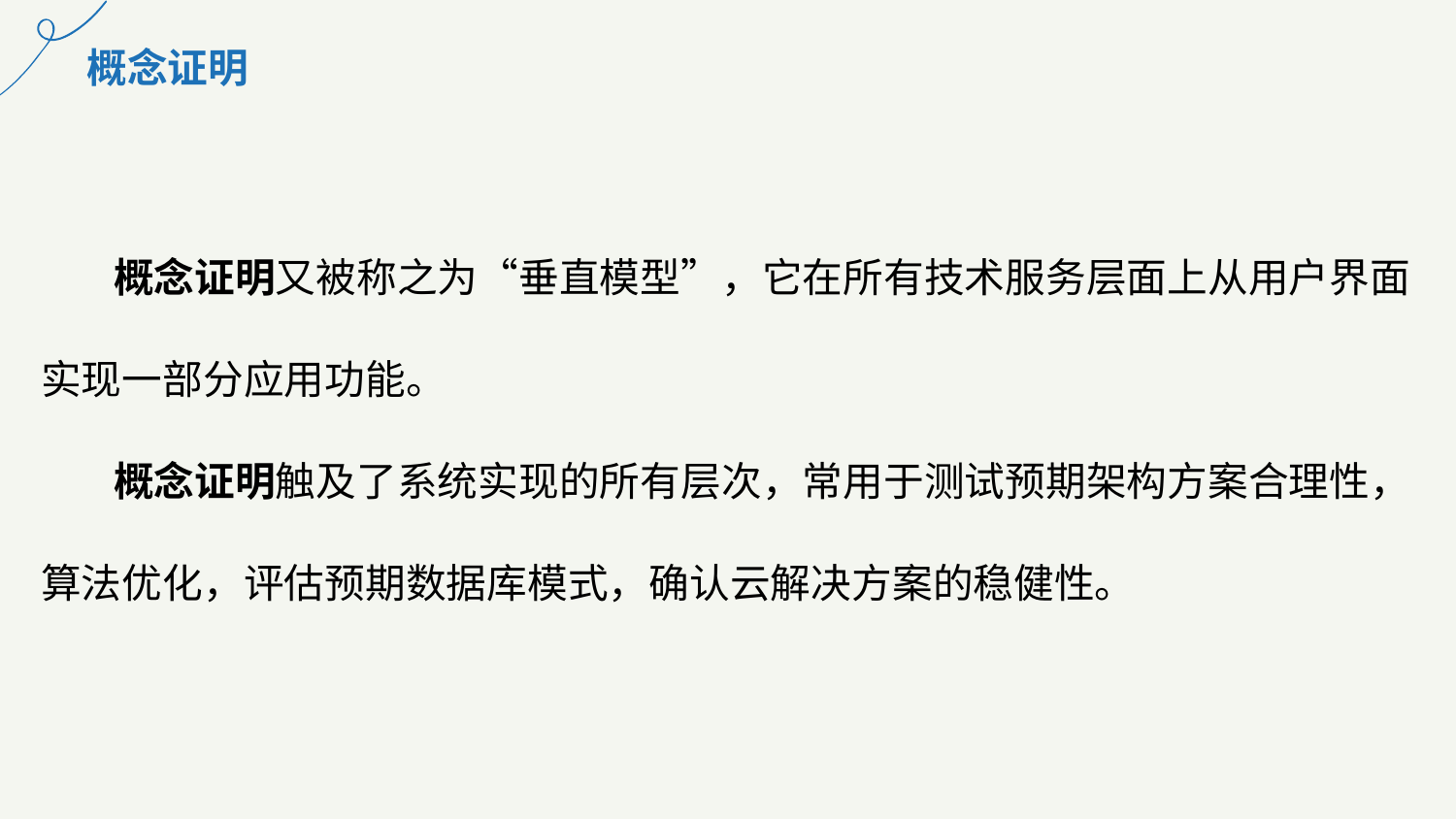

概念证明
       概念证明又被称之为“垂直模型”，它在所有技术服务层面上从用户界面实现一部分应用功能。
       概念证明触及了系统实现的所有层次，常用于测试预期架构方案合理性，算法优化，评估预期数据库模式，确认云解决方案的稳健性。